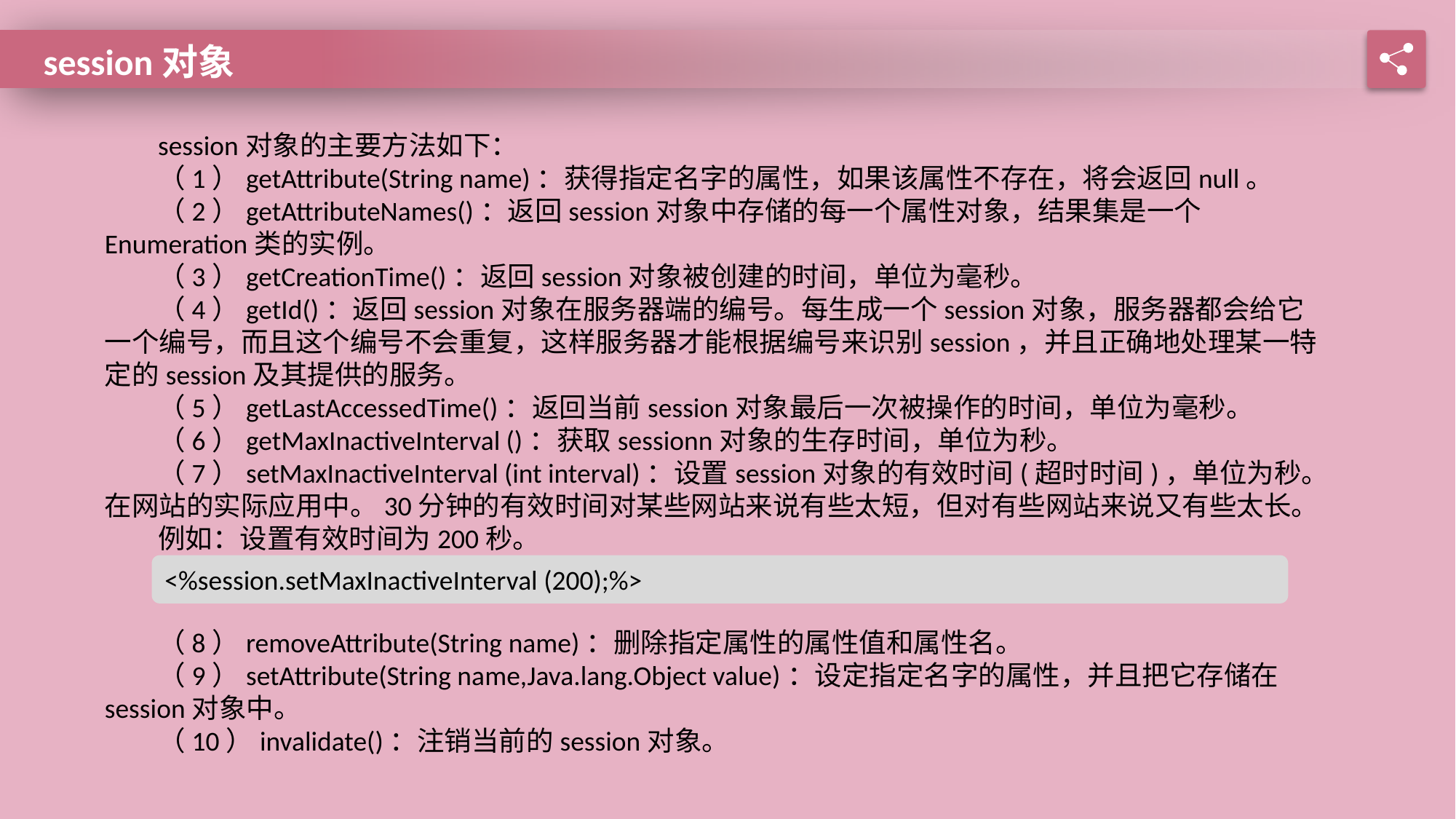

session对象
session对象的主要方法如下：
（1）getAttribute(String name)：获得指定名字的属性，如果该属性不存在，将会返回null。
（2）getAttributeNames()：返回session对象中存储的每一个属性对象，结果集是一个Enumeration类的实例。
（3）getCreationTime()：返回session对象被创建的时间，单位为毫秒。
（4）getId()：返回session对象在服务器端的编号。每生成一个session对象，服务器都会给它一个编号，而且这个编号不会重复，这样服务器才能根据编号来识别session，并且正确地处理某一特定的session及其提供的服务。
（5）getLastAccessedTime()：返回当前session对象最后一次被操作的时间，单位为毫秒。
（6）getMaxInactiveInterval ()：获取sessionn对象的生存时间，单位为秒。
（7）setMaxInactiveInterval (int interval)：设置session对象的有效时间(超时时间)，单位为秒。在网站的实际应用中。30分钟的有效时间对某些网站来说有些太短，但对有些网站来说又有些太长。
例如：设置有效时间为200秒。
<%session.setMaxInactiveInterval (200);%>
（8）removeAttribute(String name)：删除指定属性的属性值和属性名。
（9）setAttribute(String name,Java.lang.Object value)：设定指定名字的属性，并且把它存储在session对象中。
（10）invalidate()：注销当前的session对象。